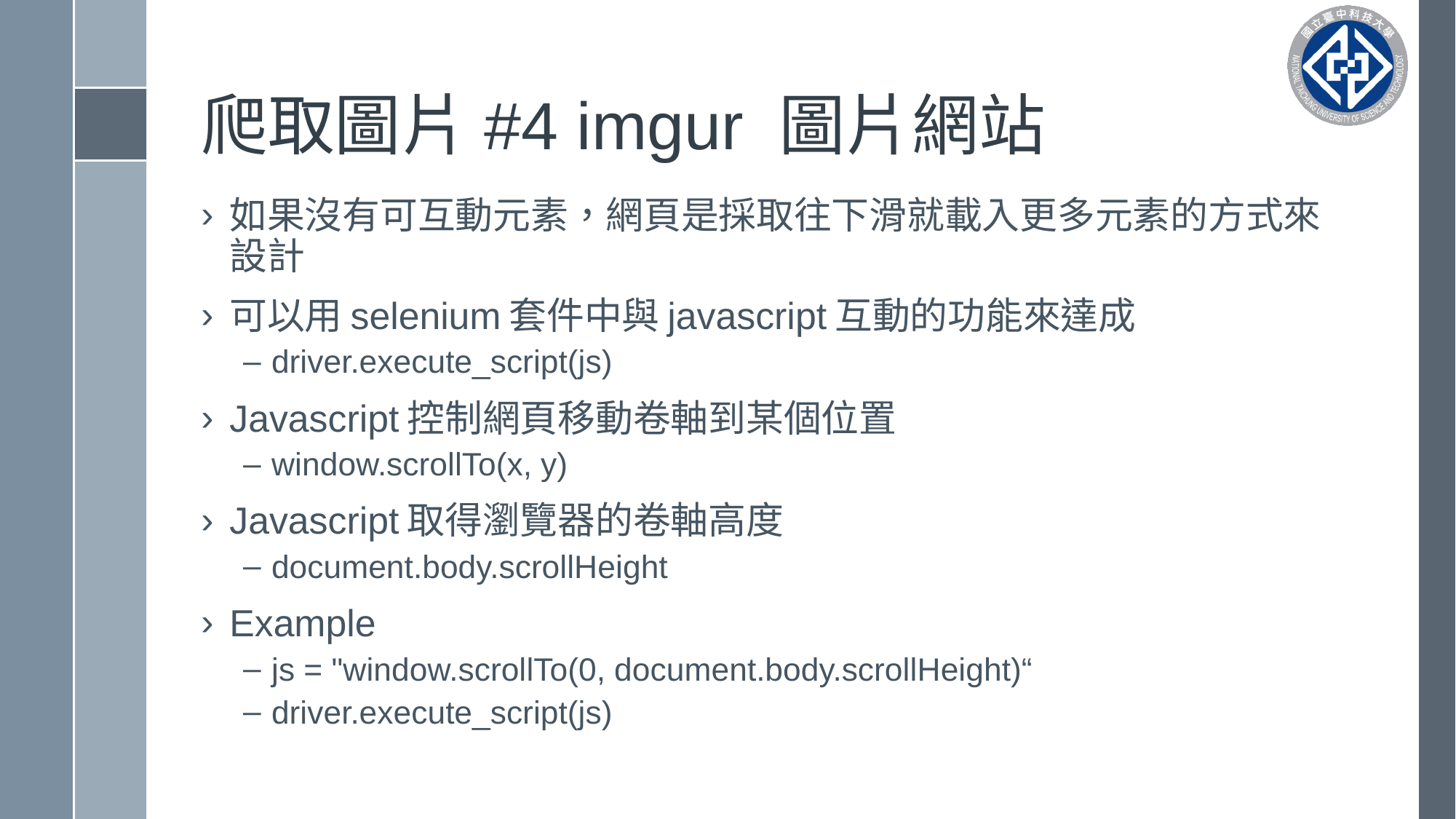

# 爬取圖片#4 imgur 圖片網站
如果沒有可互動元素，網頁是採取往下滑就載入更多元素的方式來設計
可以用selenium套件中與javascript互動的功能來達成
driver.execute_script(js)
Javascript控制網頁移動卷軸到某個位置
window.scrollTo(x, y)
Javascript取得瀏覽器的卷軸高度
document.body.scrollHeight
Example
js = "window.scrollTo(0, document.body.scrollHeight)“
driver.execute_script(js)